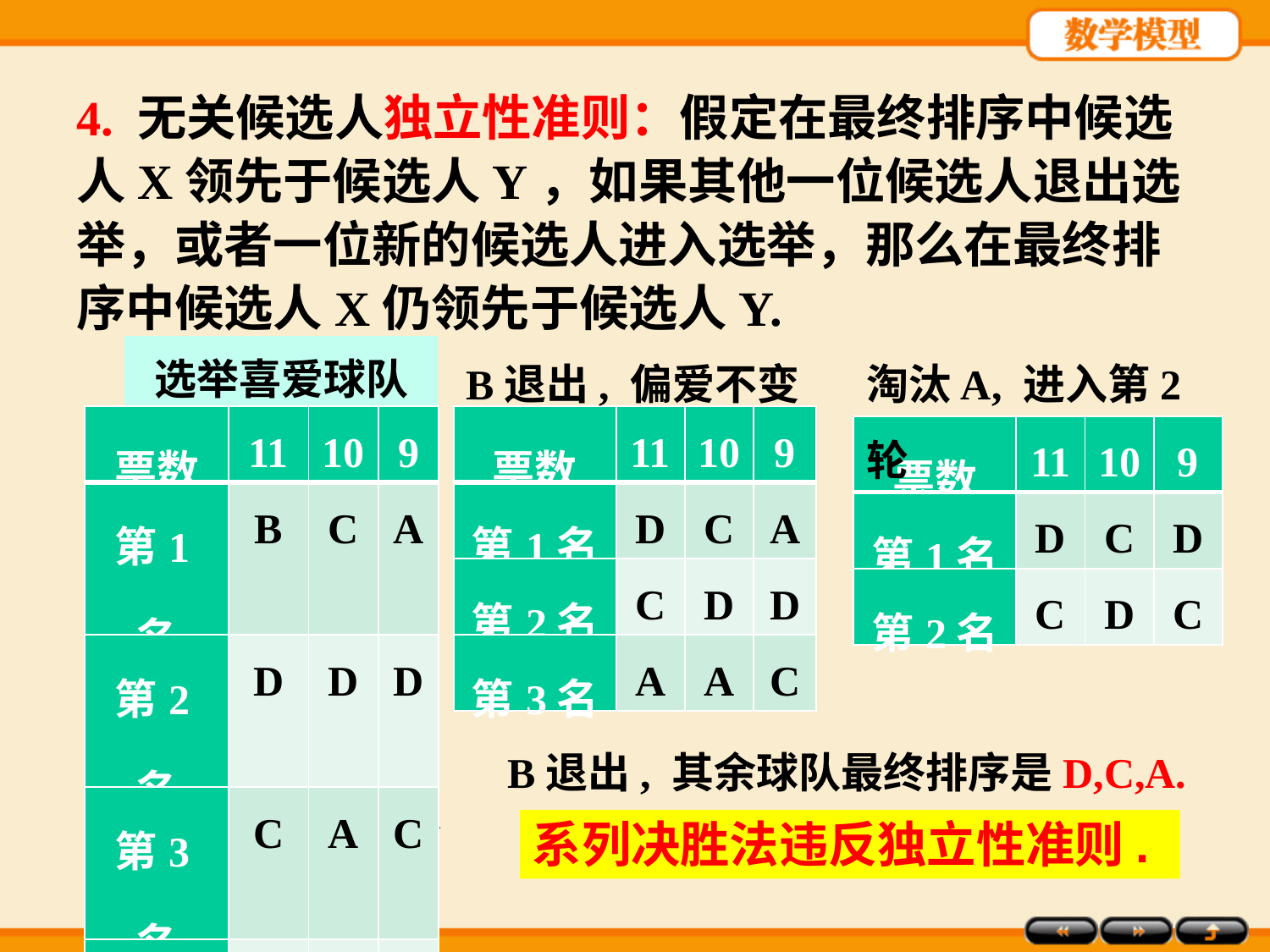

4. 无关候选人独立性准则：假定在最终排序中候选人X领先于候选人Y，如果其他一位候选人退出选举，或者一位新的候选人进入选举，那么在最终排序中候选人X仍领先于候选人Y.
B退出, 偏爱不变
淘汰A, 进入第2轮
选举喜爱球队
| 票数 | 11 | 10 | 9 |
| --- | --- | --- | --- |
| 第1名 | B | C | A |
| 第2名 | D | D | D |
| 第3名 | C | A | C |
| 第4名 | A | B | B |
| 票数 | 11 | 10 | 9 |
| --- | --- | --- | --- |
| 第1名 | D | C | A |
| 第2名 | C | D | D |
| 第3名 | A | A | C |
| 票数 | 11 | 10 | 9 |
| --- | --- | --- | --- |
| 第1名 | D | C | D |
| 第2名 | C | D | C |
B退出, 其余球队最终排序是D,C,A.
用系列决胜法最终排序是C,B,A,D.
系列决胜法违反独立性准则.